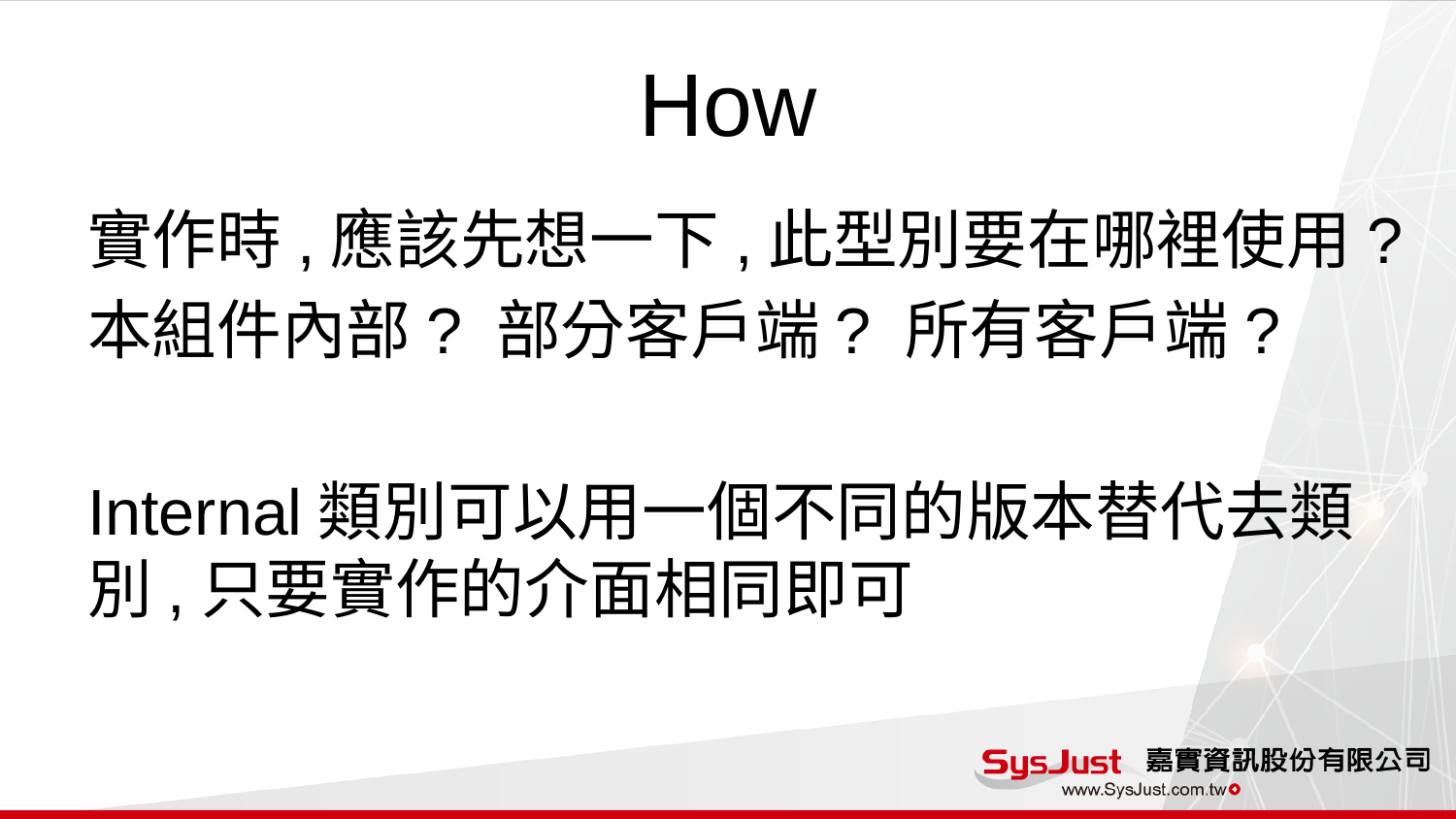

# How
實作時,應該先想一下,此型別要在哪裡使用?
本組件內部? 部分客戶端? 所有客戶端?

Internal類別可以用一個不同的版本替代去類別,只要實作的介面相同即可